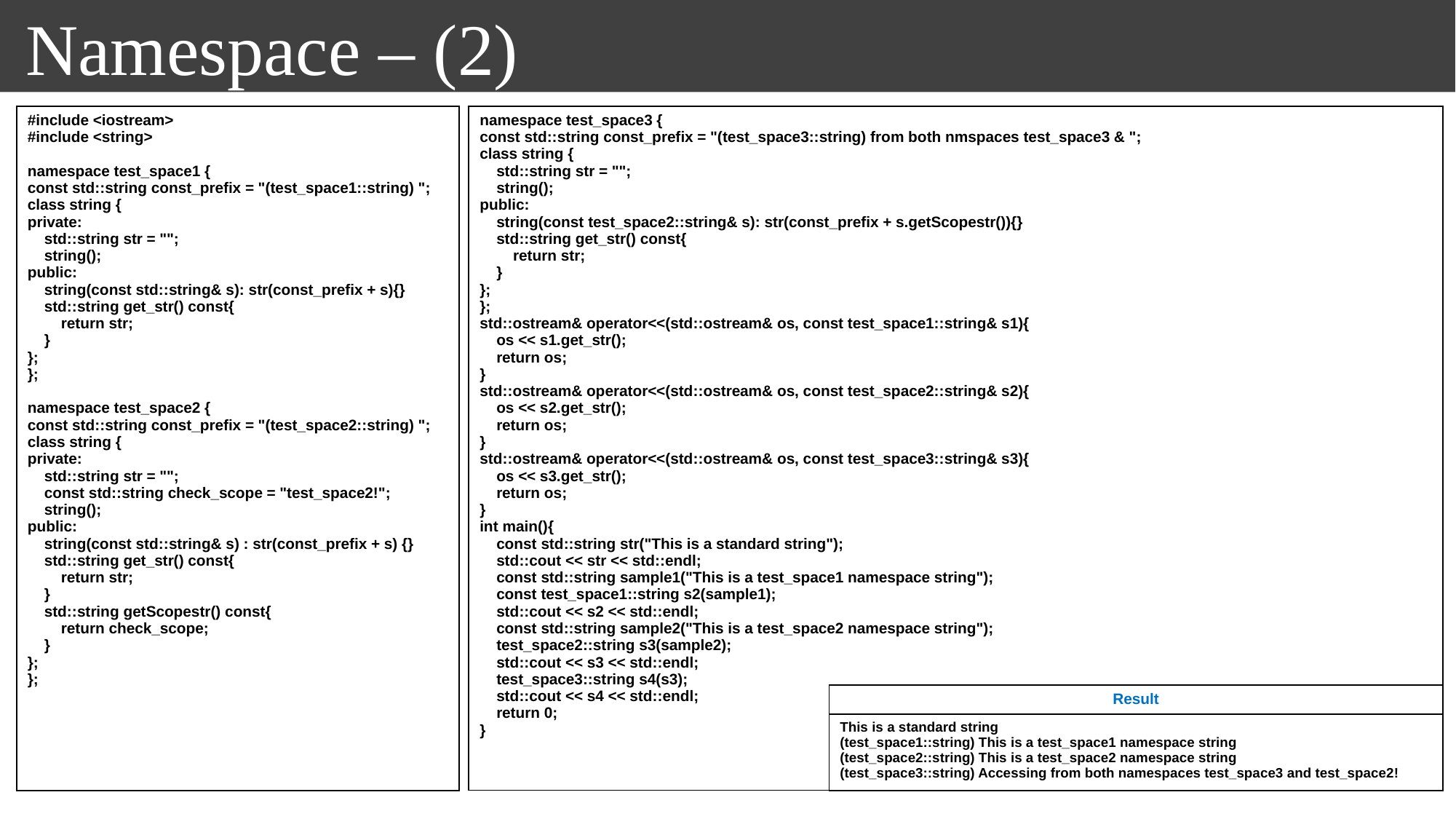

Namespace – (2)
| #include <iostream> #include <string> namespace test\_space1 { const std::string const\_prefix = "(test\_space1::string) "; class string { private: std::string str = ""; string(); public: string(const std::string& s): str(const\_prefix + s){} std::string get\_str() const{ return str; } }; }; namespace test\_space2 { const std::string const\_prefix = "(test\_space2::string) "; class string { private: std::string str = ""; const std::string check\_scope = "test\_space2!"; string(); public: string(const std::string& s) : str(const\_prefix + s) {} std::string get\_str() const{ return str; } std::string getScopestr() const{ return check\_scope; } }; }; |
| --- |
| namespace test\_space3 { const std::string const\_prefix = "(test\_space3::string) from both nmspaces test\_space3 & "; class string { std::string str = ""; string(); public: string(const test\_space2::string& s): str(const\_prefix + s.getScopestr()){} std::string get\_str() const{ return str; } }; }; std::ostream& operator<<(std::ostream& os, const test\_space1::string& s1){ os << s1.get\_str(); return os; } std::ostream& operator<<(std::ostream& os, const test\_space2::string& s2){ os << s2.get\_str(); return os; } std::ostream& operator<<(std::ostream& os, const test\_space3::string& s3){ os << s3.get\_str(); return os; } int main(){ const std::string str("This is a standard string"); std::cout << str << std::endl; const std::string sample1("This is a test\_space1 namespace string"); const test\_space1::string s2(sample1); std::cout << s2 << std::endl; const std::string sample2("This is a test\_space2 namespace string"); test\_space2::string s3(sample2); std::cout << s3 << std::endl; test\_space3::string s4(s3); std::cout << s4 << std::endl; return 0; } |
| --- |
| Main 내용 |
| --- |
| code |
| --- |
| Result |
| --- |
| Inside first\_space |
| Result |
| --- |
| This is a standard string (test\_space1::string) This is a test\_space1 namespace string (test\_space2::string) This is a test\_space2 namespace string (test\_space3::string) Accessing from both namespaces test\_space3 and test\_space2! |